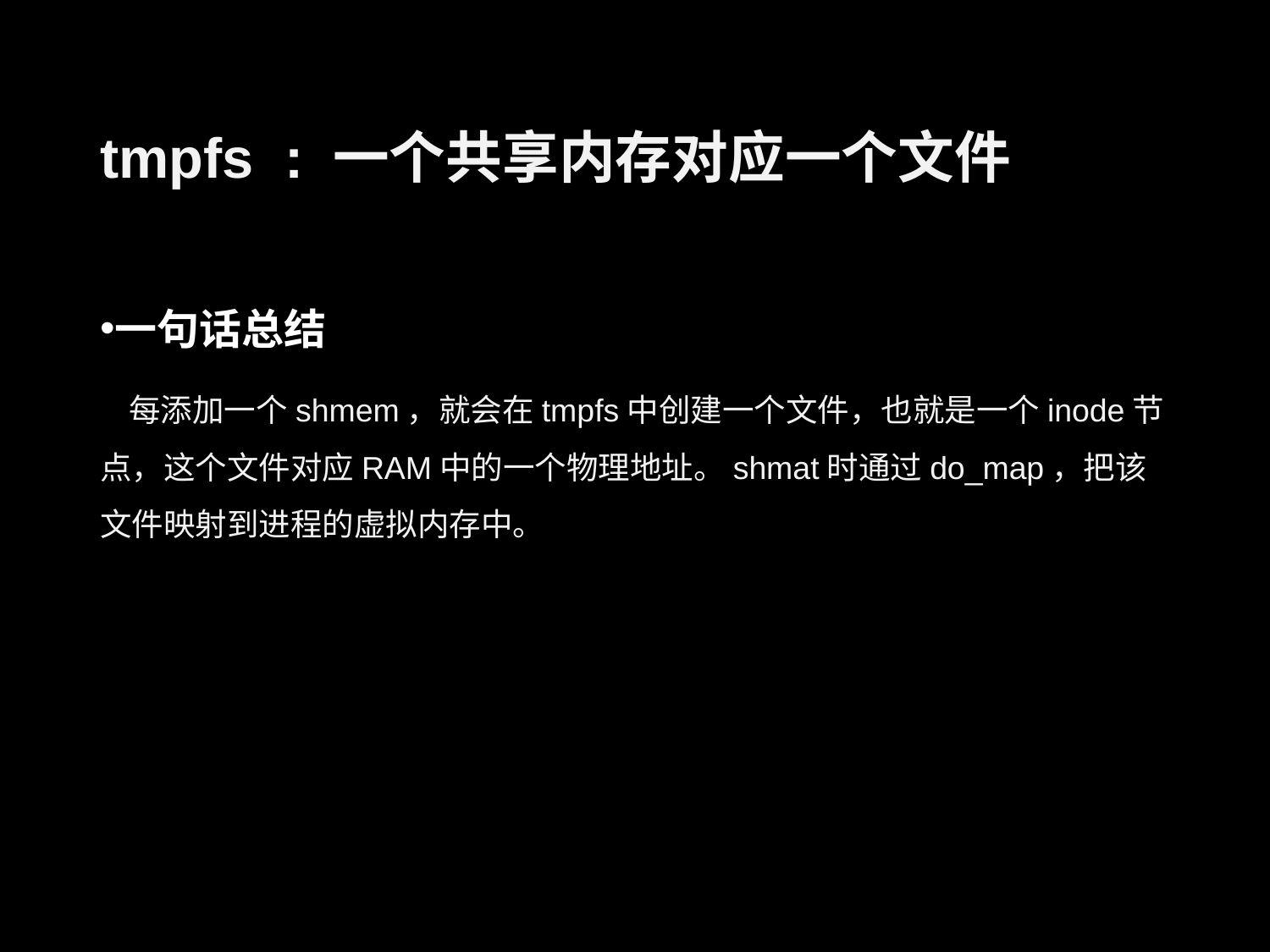

# tmpfs  : 一个共享内存对应一个文件
一句话总结
   每添加一个shmem，就会在tmpfs中创建一个文件，也就是一个inode节点，这个文件对应RAM中的一个物理地址。shmat时通过do_map，把该文件映射到进程的虚拟内存中。